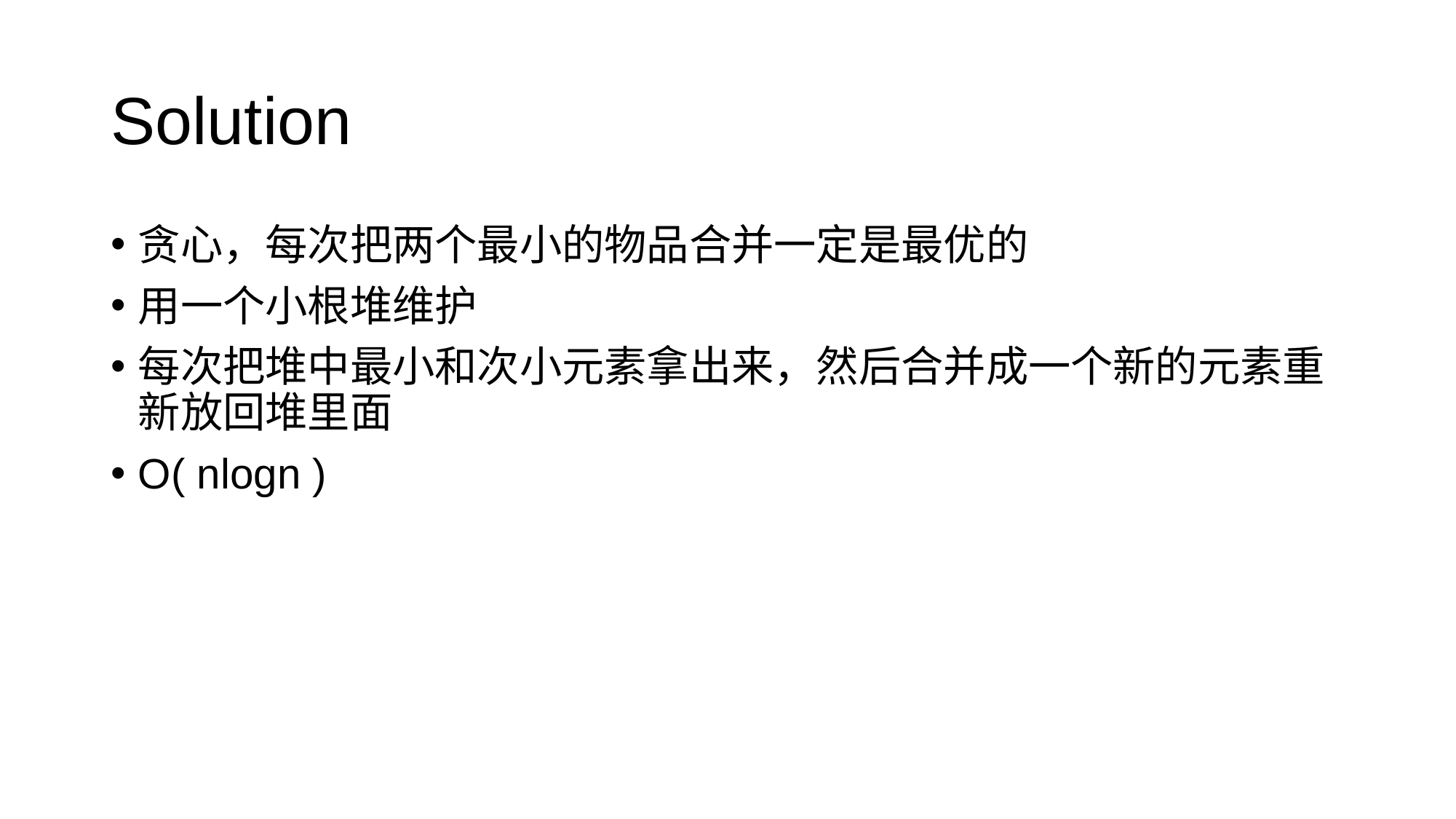

# Solution
贪心，每次把两个最小的物品合并一定是最优的
用一个小根堆维护
每次把堆中最小和次小元素拿出来，然后合并成一个新的元素重新放回堆里面
O( nlogn )